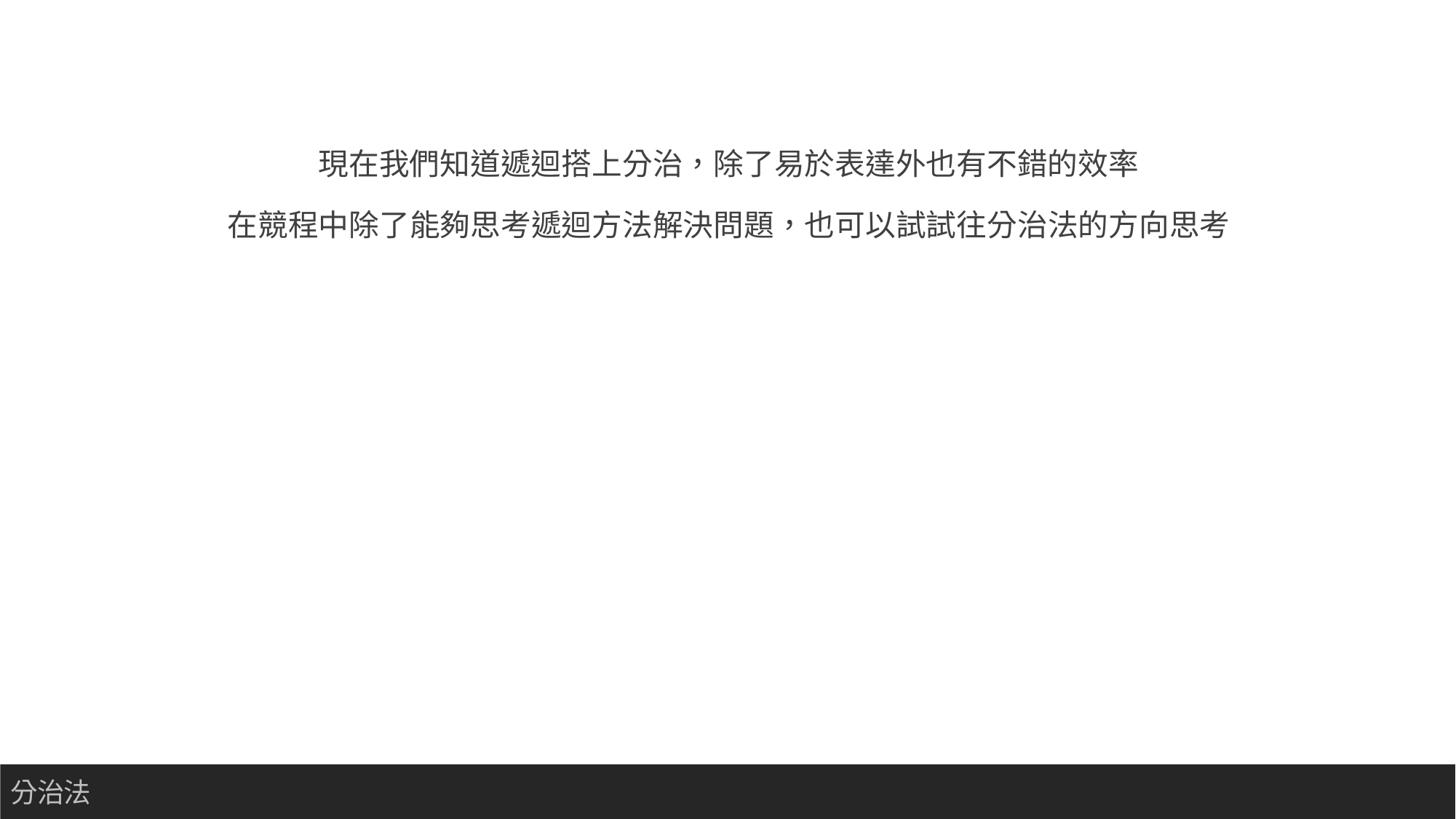

現在我們知道遞迴搭上分治，除了易於表達外也有不錯的效率
在競程中除了能夠思考遞迴方法解決問題，也可以試試往分治法的方向思考
分治法